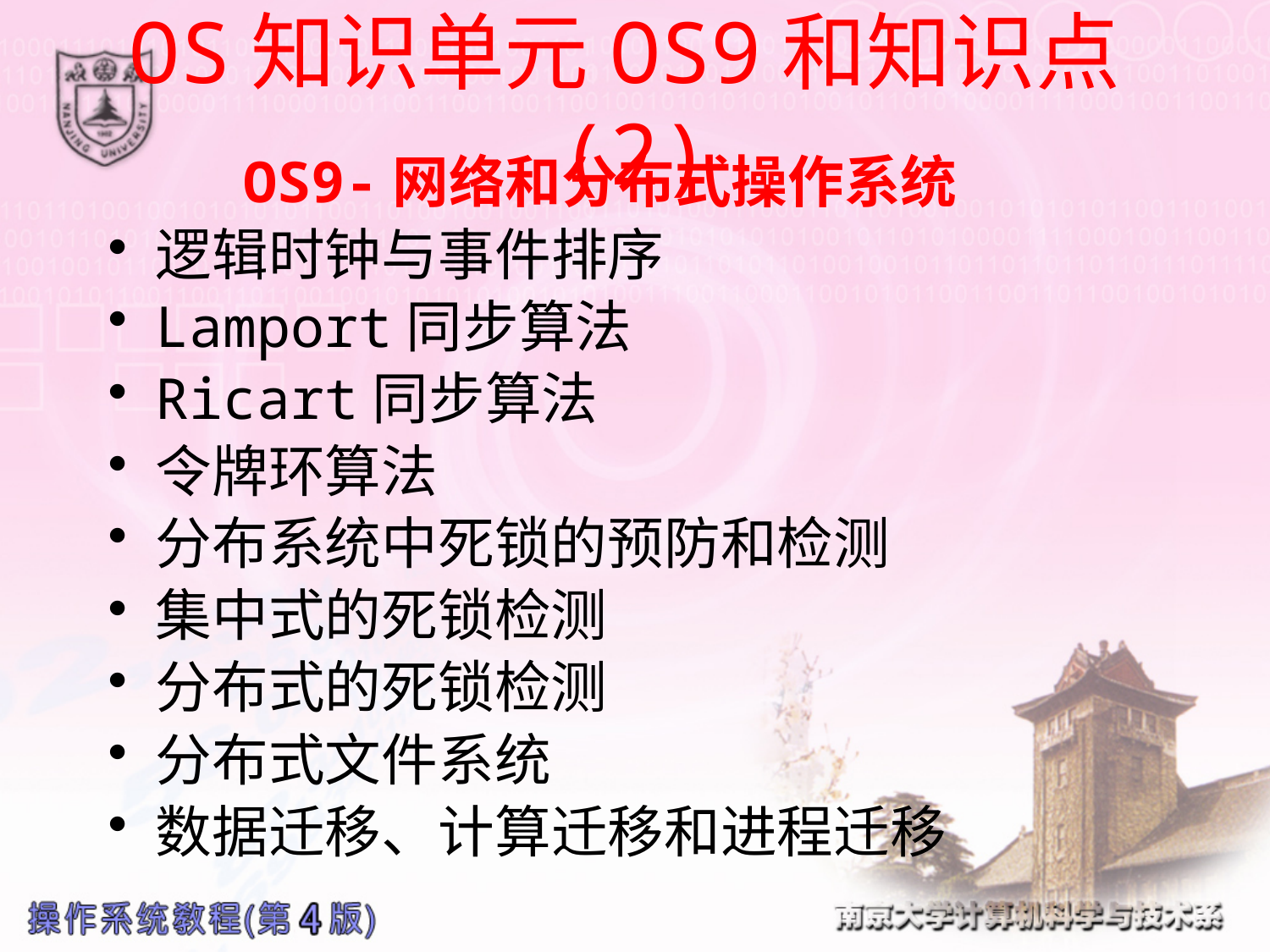

# OS知识单元OS9和知识点(2)
    OS9-网络和分布式操作系统
逻辑时钟与事件排序
Lamport同步算法
Ricart同步算法
令牌环算法
分布系统中死锁的预防和检测
集中式的死锁检测
分布式的死锁检测
分布式文件系统
数据迁移、计算迁移和进程迁移